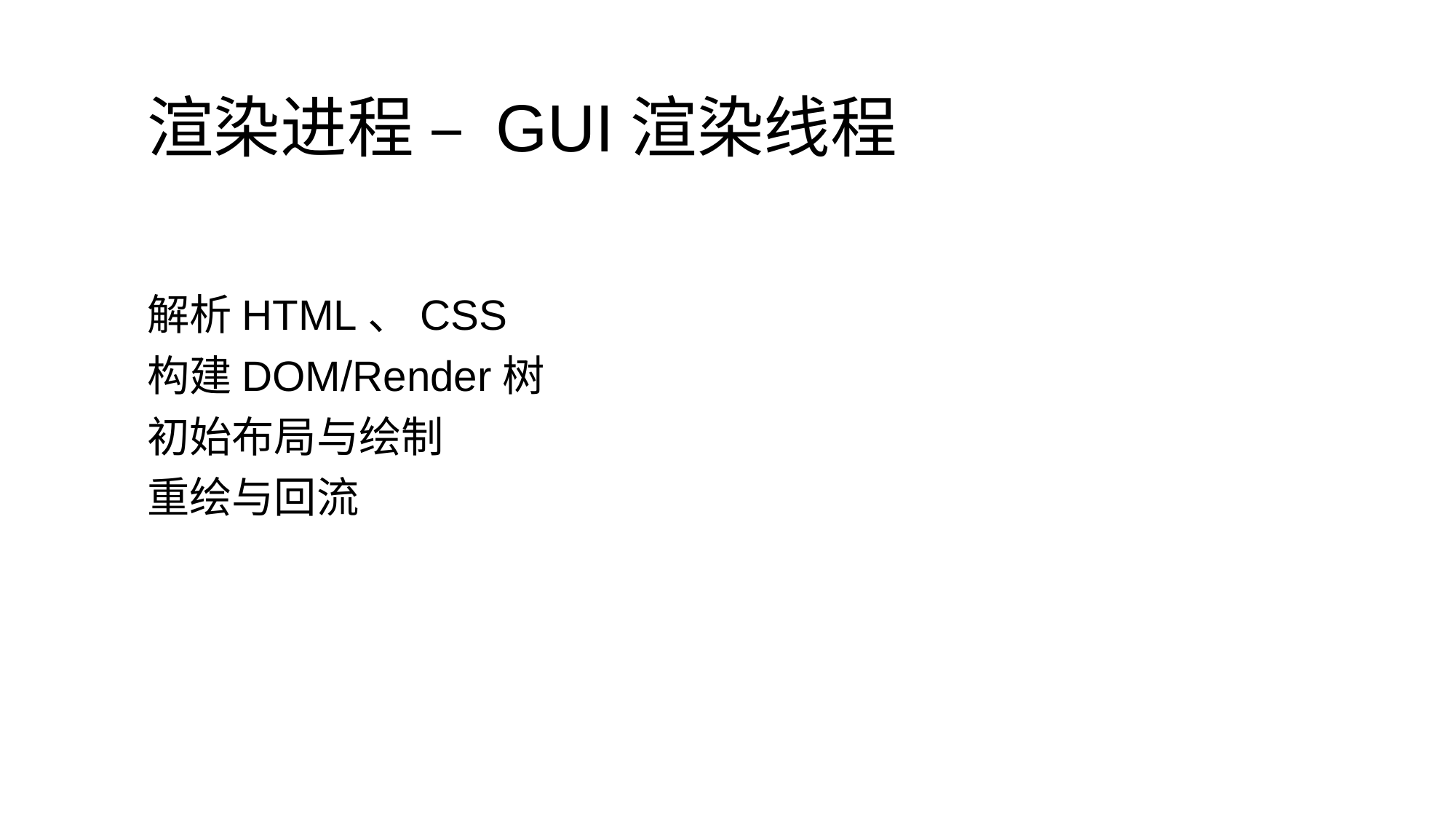

# 渲染进程 – GUI渲染线程

解析HTML、CSS
构建DOM/Render树
初始布局与绘制
重绘与回流